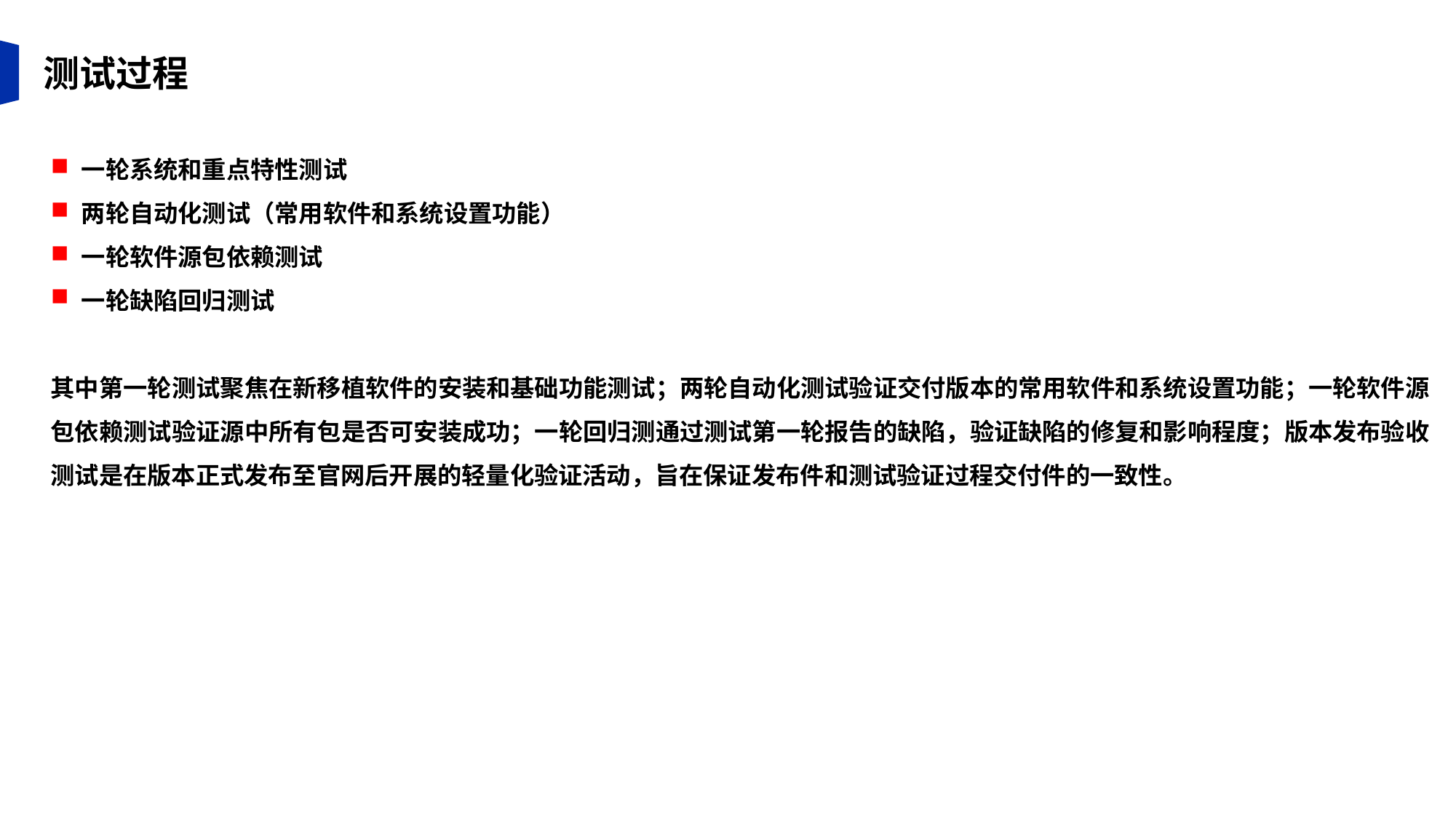

测试过程

一轮系统和重点特性测试
两轮自动化测试（常用软件和系统设置功能）
一轮软件源包依赖测试
一轮缺陷回归测试

其中第一轮测试聚焦在新移植软件的安装和基础功能测试；两轮自动化测试验证交付版本的常用软件和系统设置功能；一轮软件源包依赖测试验证源中所有包是否可安装成功；一轮回归测通过测试第一轮报告的缺陷，验证缺陷的修复和影响程度；版本发布验收测试是在版本正式发布至官网后开展的轻量化验证活动，旨在保证发布件和测试验证过程交付件的一致性。